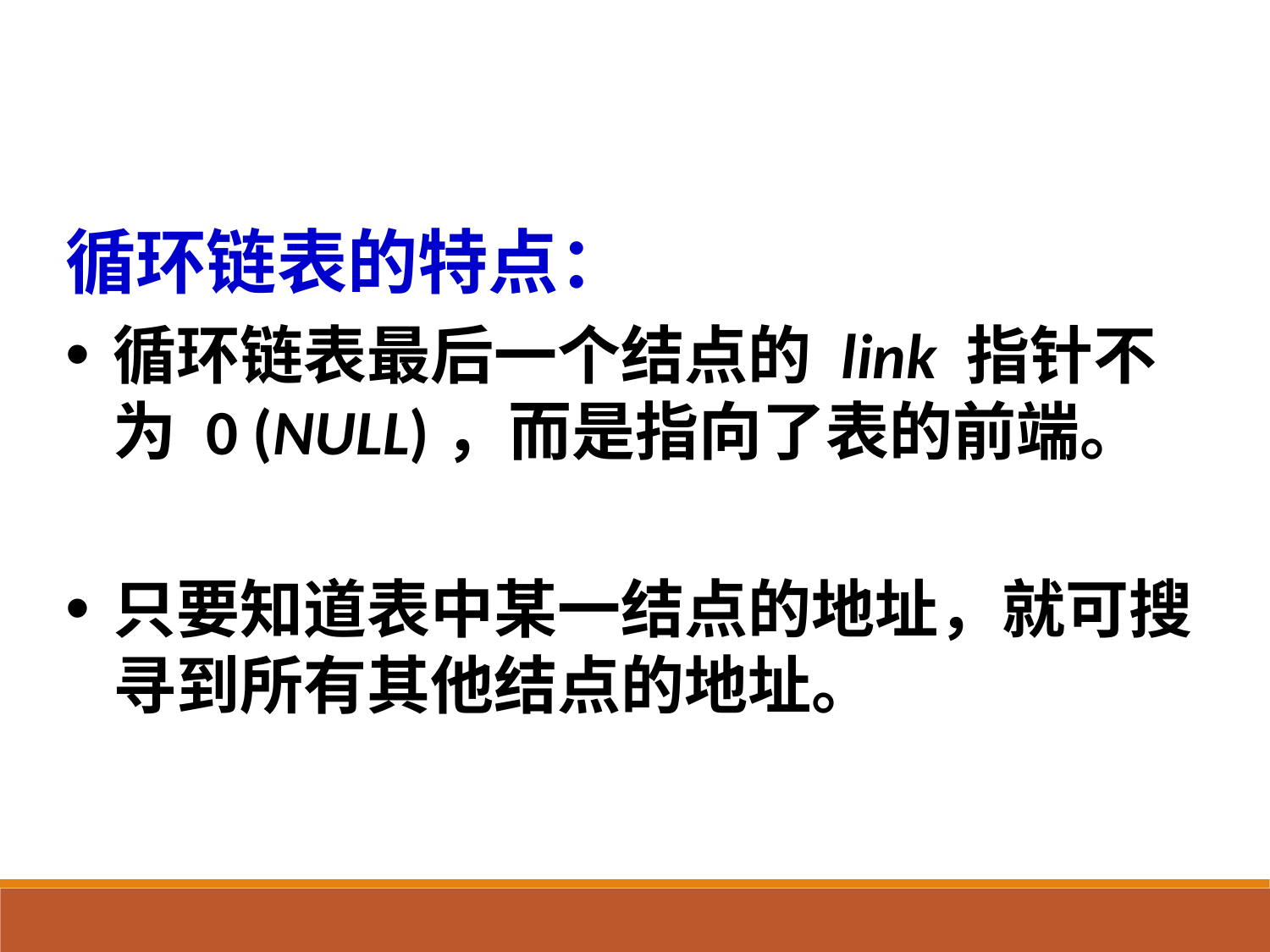

循环链表的特点：
循环链表最后一个结点的 link 指针不 为 0 (NULL)，而是指向了表的前端。

只要知道表中某一结点的地址，就可搜寻到所有其他结点的地址。